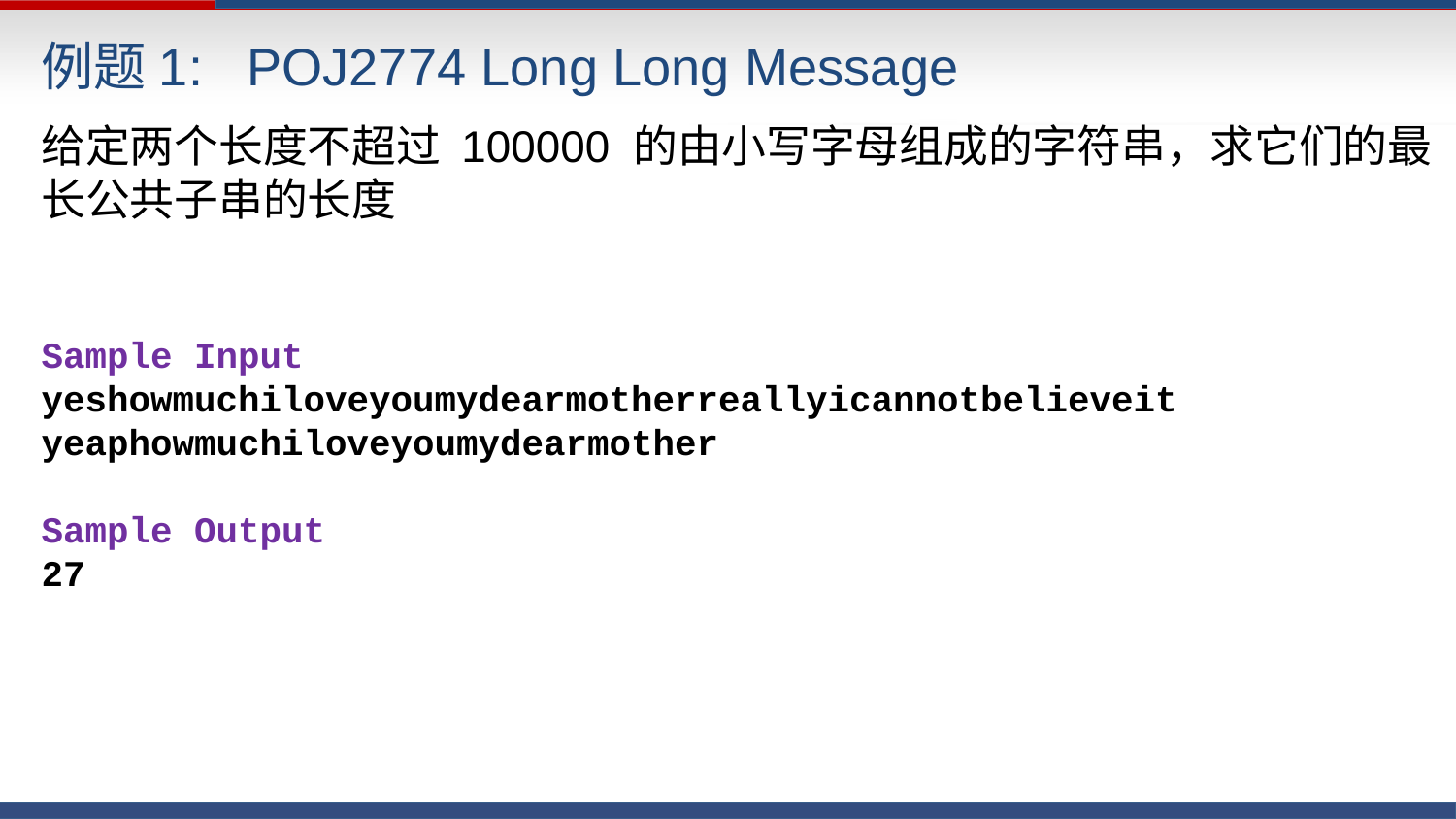

例题1:   POJ2774 Long Long Message
给定两个长度不超过 100000 的由小写字母组成的字符串，求它们的最长公共子串的长度

Sample Input
yeshowmuchiloveyoumydearmotherreallyicannotbelieveit
yeaphowmuchiloveyoumydearmother

Sample Output
27